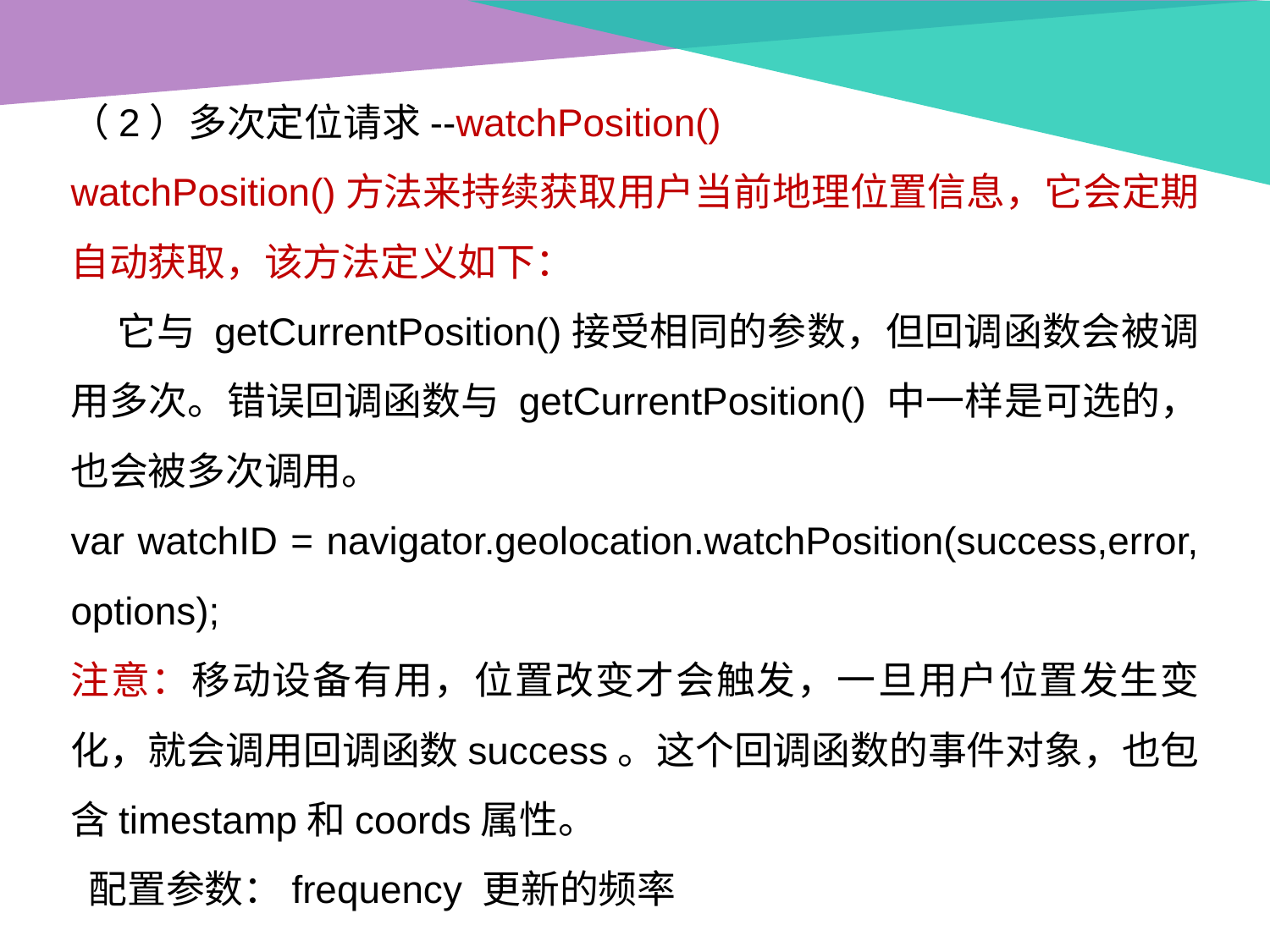

（2）多次定位请求--watchPosition()
watchPosition()方法来持续获取用户当前地理位置信息，它会定期自动获取，该方法定义如下：
    它与 getCurrentPosition()接受相同的参数，但回调函数会被调用多次。错误回调函数与 getCurrentPosition() 中一样是可选的，也会被多次调用。
var watchID = navigator.geolocation.watchPosition(success,error, options);
注意：移动设备有用，位置改变才会触发，一旦用户位置发生变化，就会调用回调函数success。这个回调函数的事件对象，也包含timestamp和coords属性。
 配置参数：frequency 更新的频率